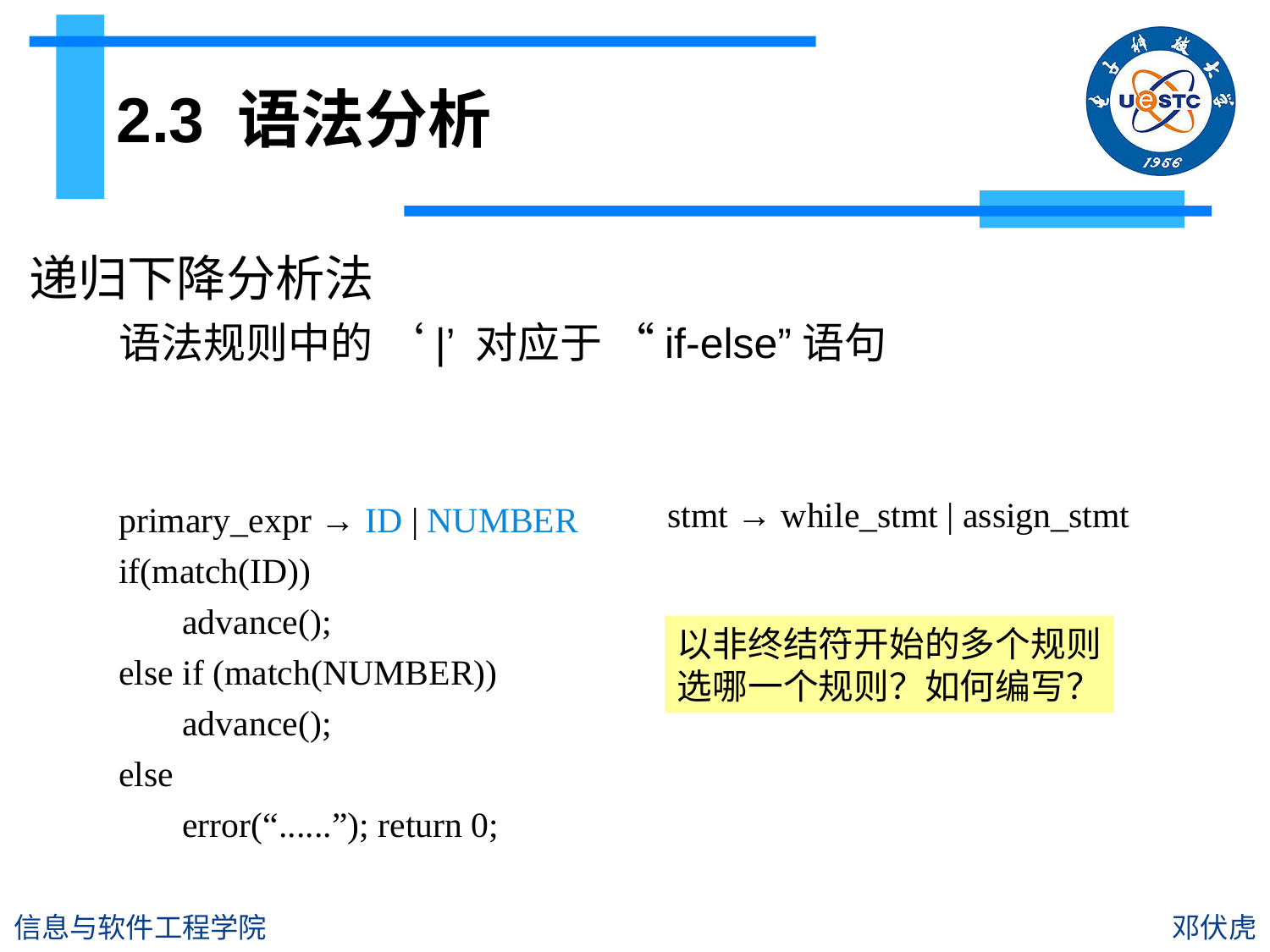

# 2.3 语法分析
递归下降分析法
语法规则中的 ‘|’ 对应于 “if-else”语句

primary_expr → ID | NUMBER
if(match(ID))
advance();
else if (match(NUMBER))
advance();
else
error(“......”); return 0;
stmt → while_stmt | assign_stmt
以非终结符开始的多个规则
选哪一个规则？如何编写？
27
信息与软件工程学院
邓伏虎